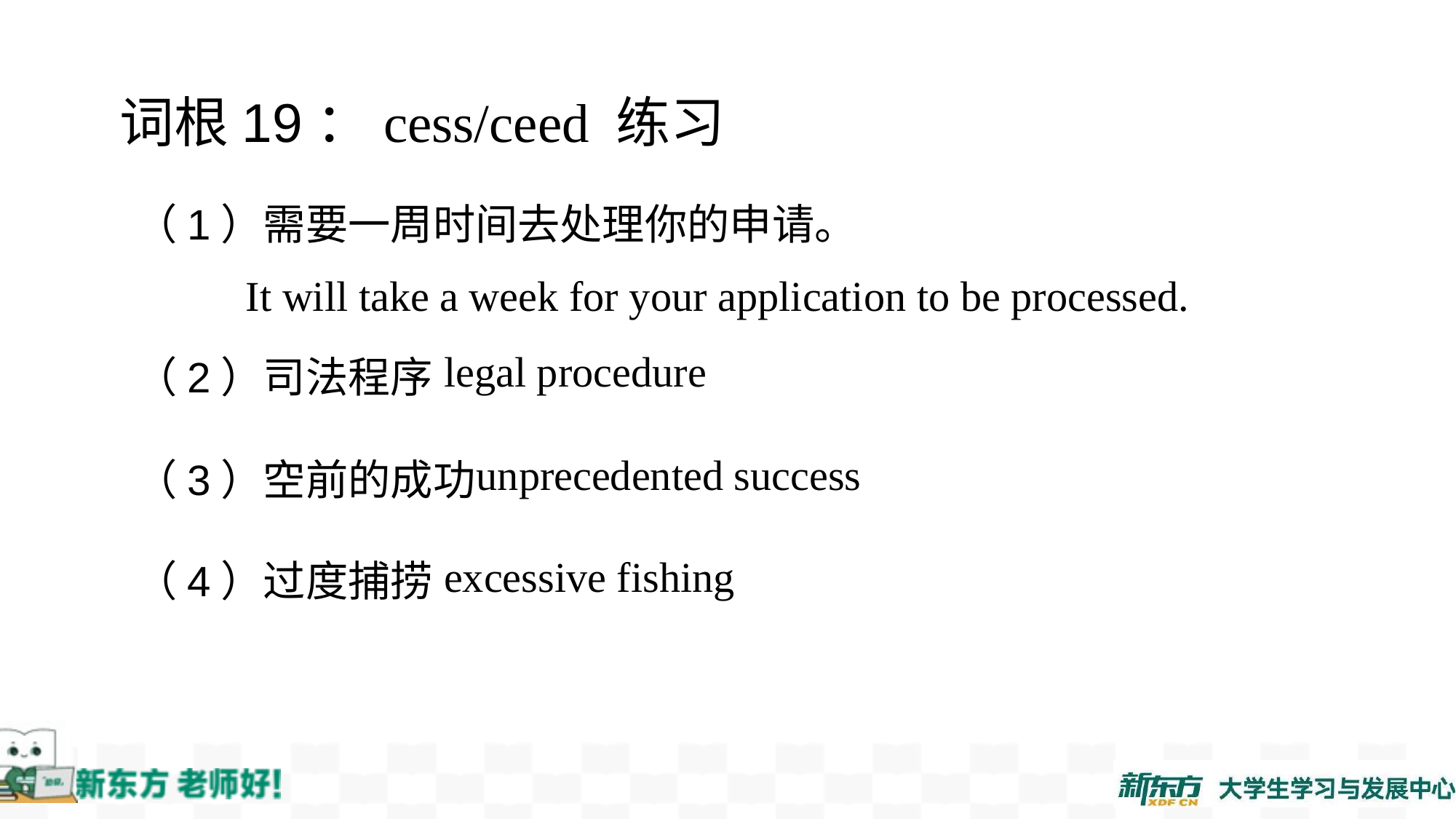

词根19：cess/ceed 练习
（1）需要一周时间去处理你的申请。

（2）司法程序

（3）空前的成功

（4）过度捕捞

It will take a week for your application to be processed.
legal procedure
unprecedented success
excessive fishing